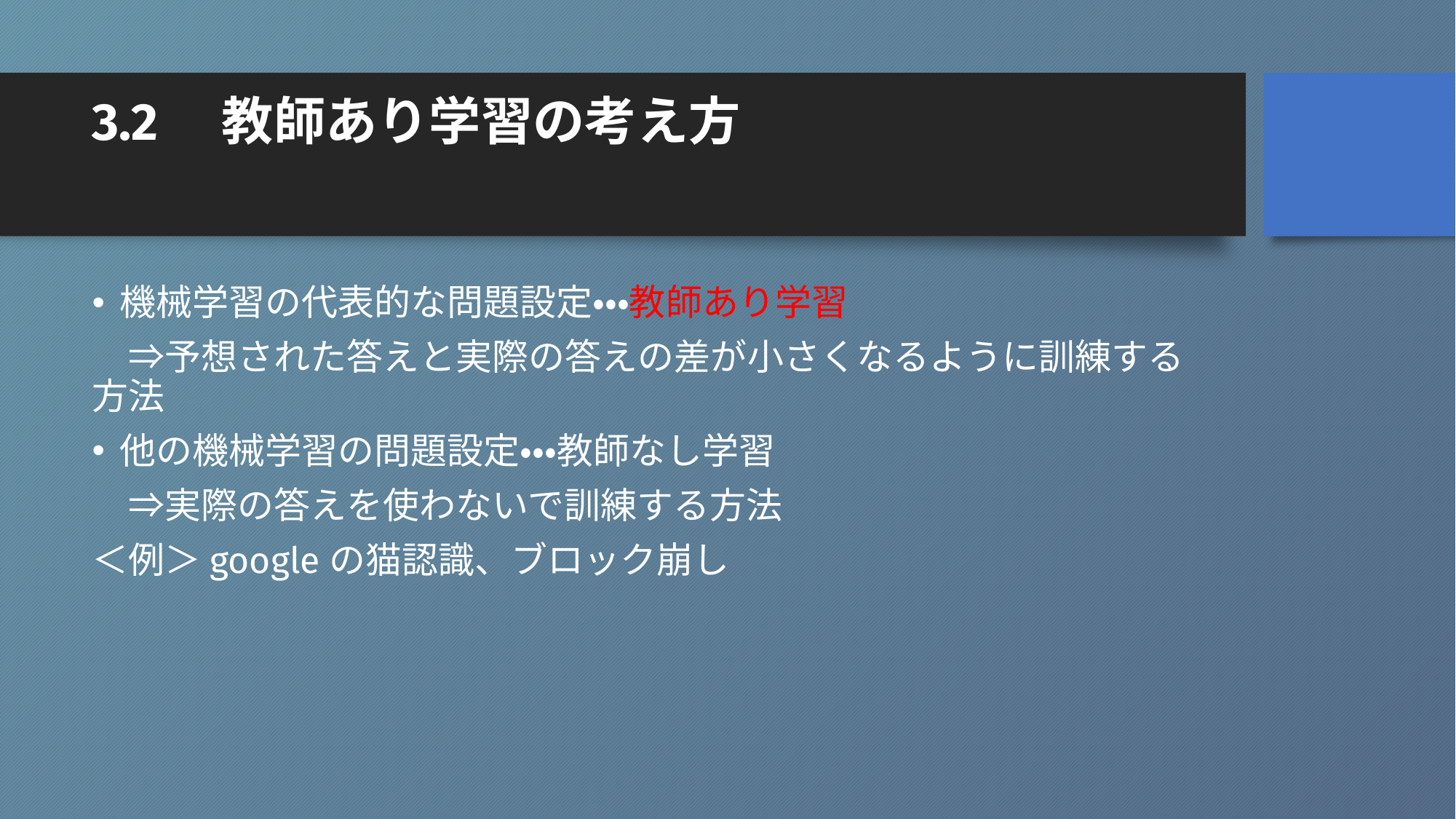

# 3.2　教師あり学習の考え方
機械学習の代表的な問題設定・・・教師あり学習
　⇒予想された答えと実際の答えの差が小さくなるように訓練する方法
他の機械学習の問題設定・・・教師なし学習
　⇒実際の答えを使わないで訓練する方法
＜例＞googleの猫認識、ブロック崩し